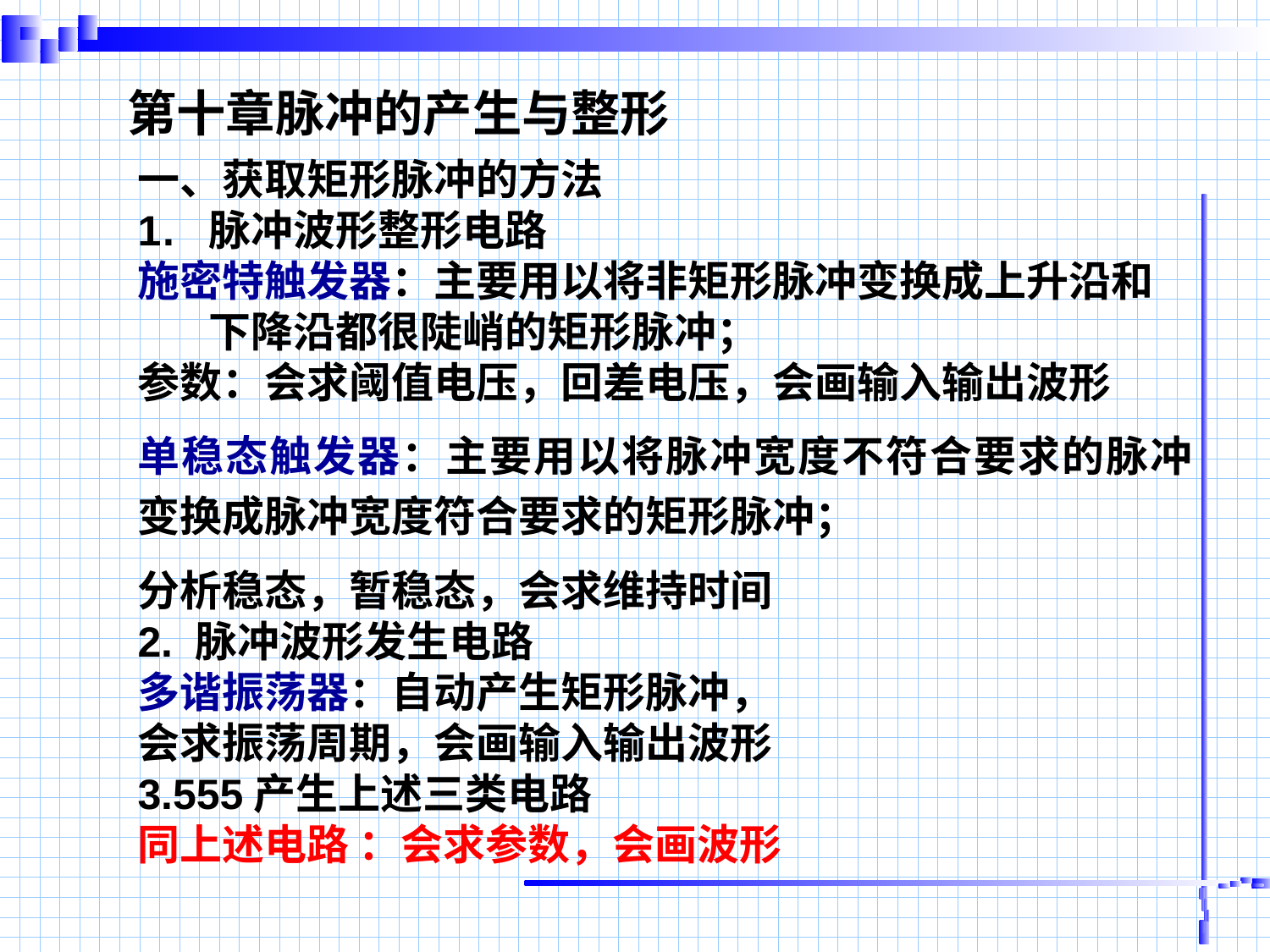

第十章脉冲的产生与整形

一、获取矩形脉冲的方法
脉冲波形整形电路
施密特触发器：主要用以将非矩形脉冲变换成上升沿和下降沿都很陡峭的矩形脉冲；
参数：会求阈值电压，回差电压，会画输入输出波形
单稳态触发器：主要用以将脉冲宽度不符合要求的脉冲变换成脉冲宽度符合要求的矩形脉冲；
分析稳态，暂稳态，会求维持时间
2. 脉冲波形发生电路
多谐振荡器：自动产生矩形脉冲，
会求振荡周期，会画输入输出波形
3.555产生上述三类电路
同上述电路 ：会求参数，会画波形